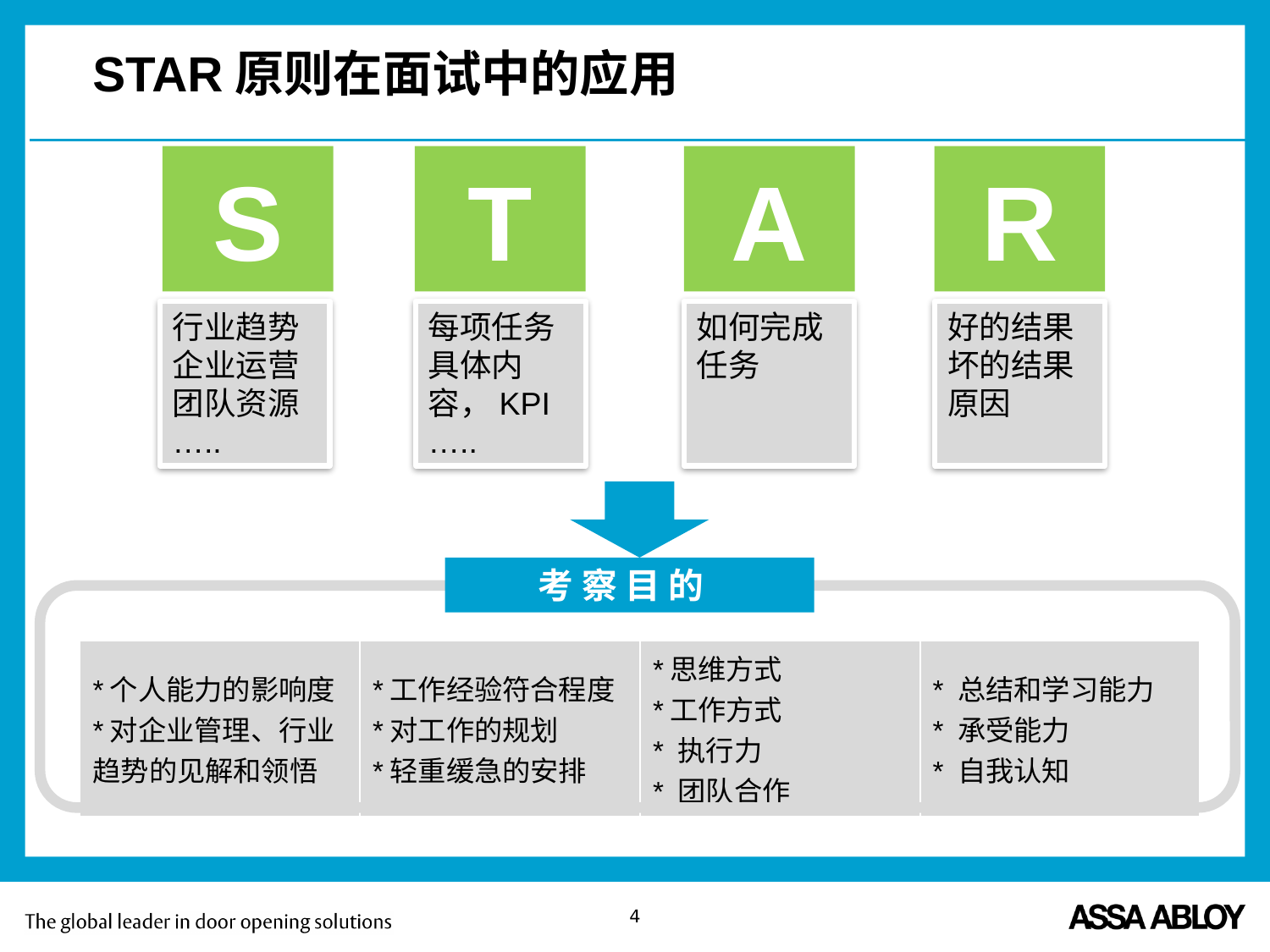

STAR原则在面试中的应用
S
T
A
R
行业趋势
企业运营
团队资源
…..
每项任务具体内容，KPI
…..
如何完成任务

好的结果
坏的结果
原因

         考 察 目 的

| \*个人能力的影响度 \*对企业管理、行业趋势的见解和领悟 | \*工作经验符合程度 \*对工作的规划 \*轻重缓急的安排 | \*思维方式 \*工作方式 \* 执行力 \* 团队合作 | \* 总结和学习能力 \* 承受能力 \* 自我认知 |
| --- | --- | --- | --- |
4